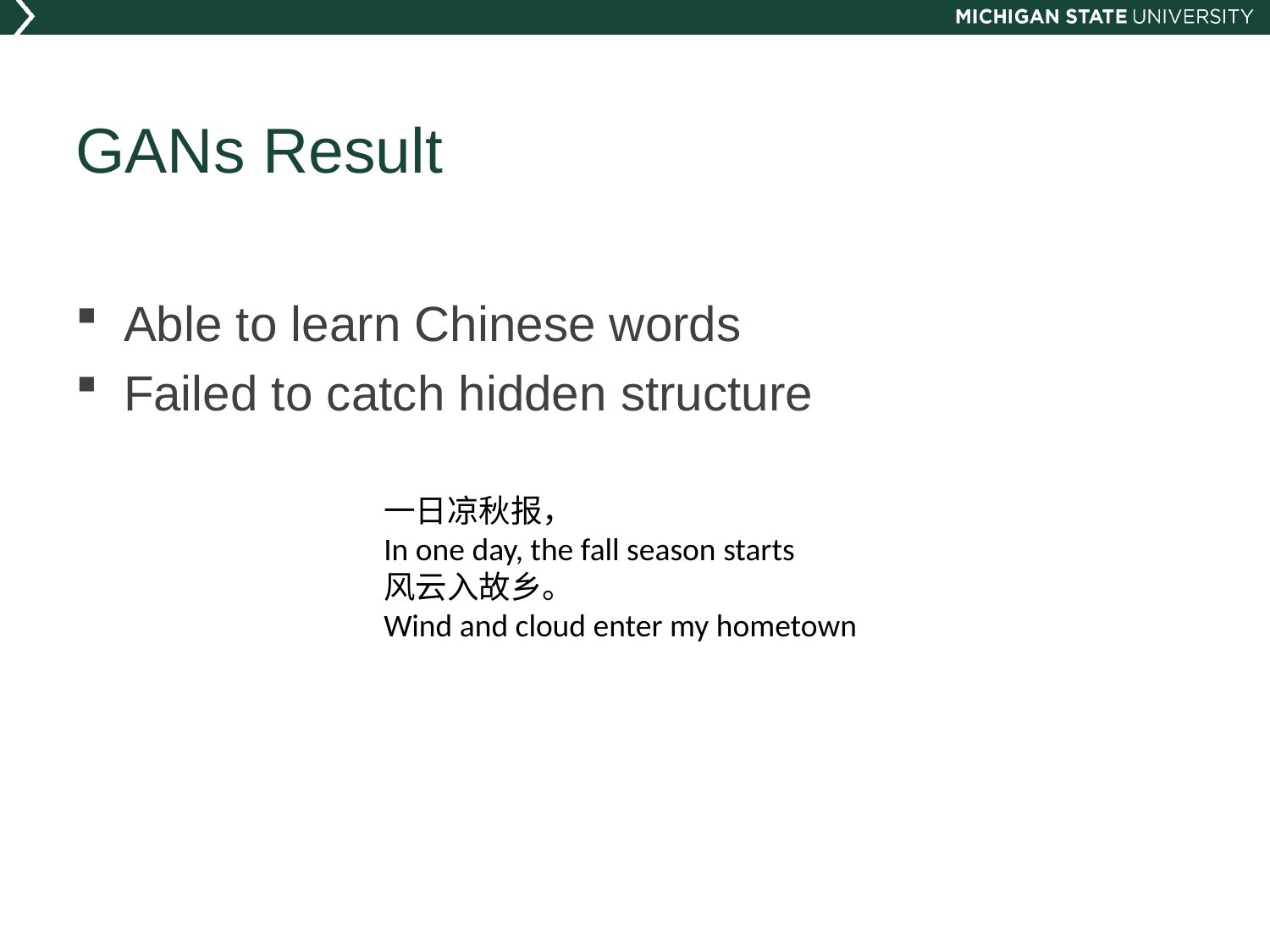

# GANs Result
Able to learn Chinese words
Failed to catch hidden structure
一日凉秋报，
In one day, the fall season starts
风云入故乡。
Wind and cloud enter my hometown